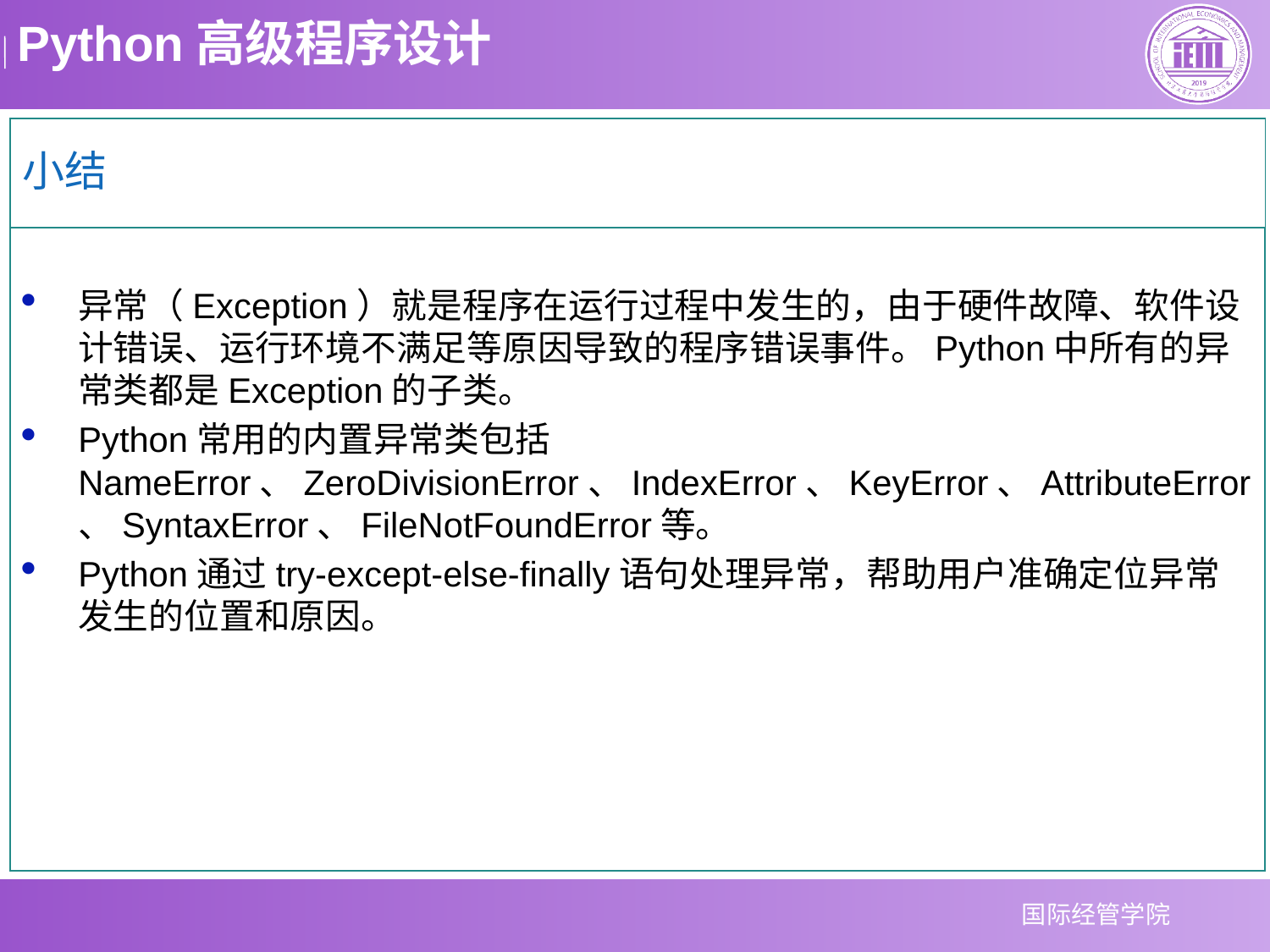

小结

异常（Exception）就是程序在运行过程中发生的，由于硬件故障、软件设计错误、运行环境不满足等原因导致的程序错误事件。Python中所有的异常类都是Exception的子类。
Python常用的内置异常类包括NameError、ZeroDivisionError、IndexError、KeyError、AttributeError、SyntaxError、FileNotFoundError等。
Python通过try-except-else-finally语句处理异常，帮助用户准确定位异常发生的位置和原因。